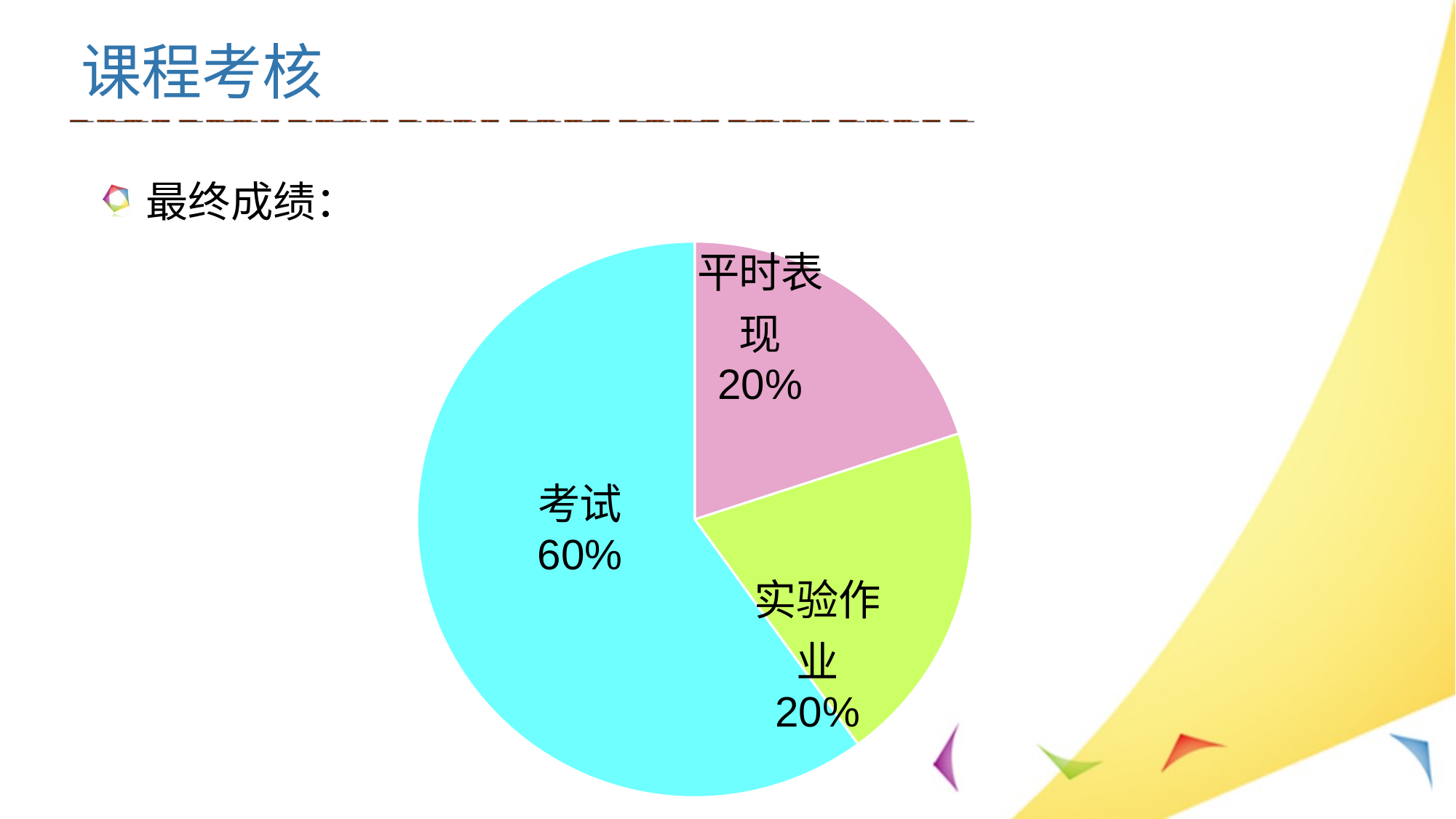

课程考核

### Chart

| Category | 成绩 |
|---|---|
| 平时表现 | 0.2 |
| 实验作业 | 0.2 |
|  | None |
|  | None |
| 考试 | 0.6 |
最终成绩：